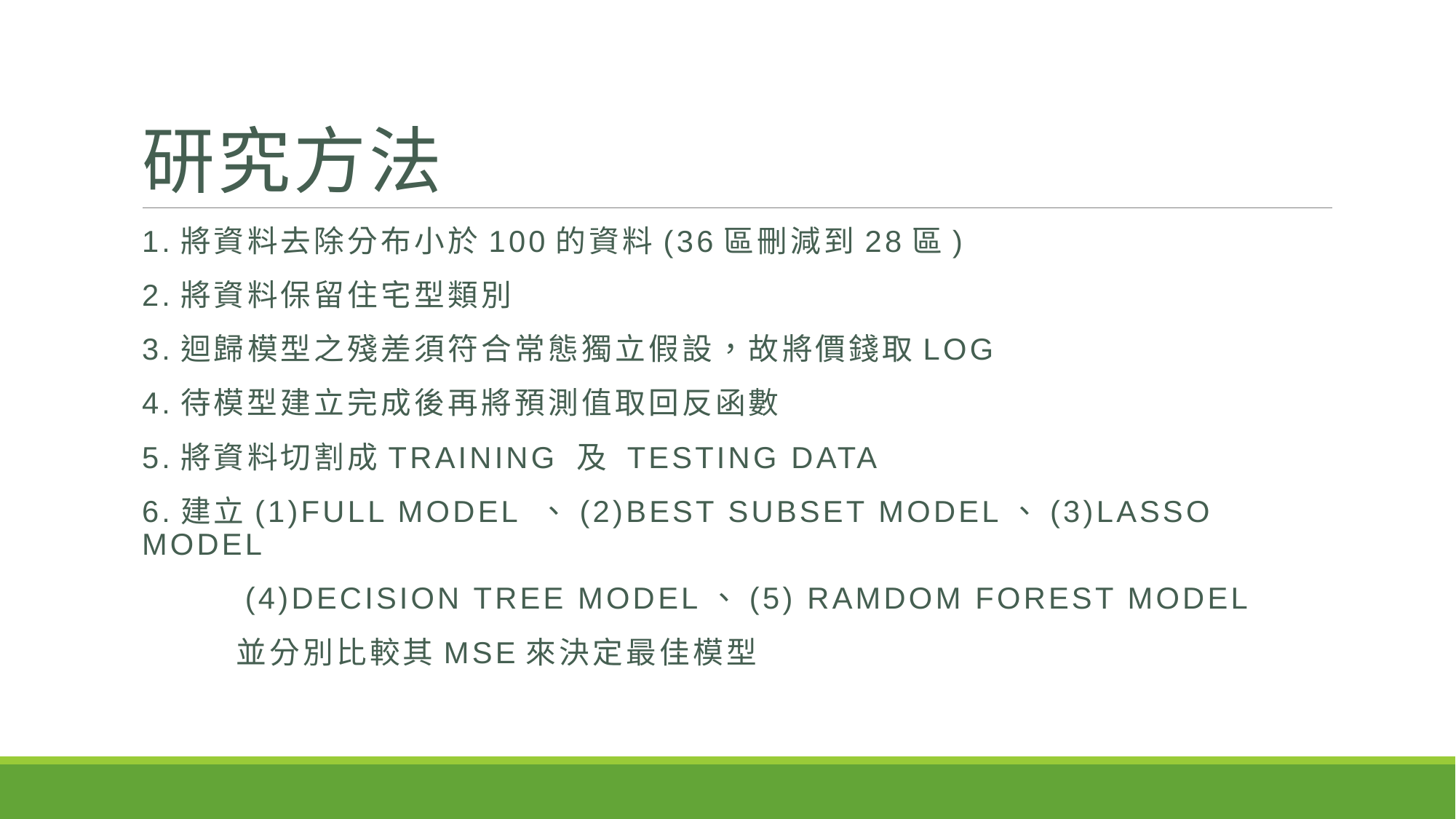

# 研究方法
1.將資料去除分布小於100的資料(36區刪減到28區)
2.將資料保留住宅型類別
3.迴歸模型之殘差須符合常態獨立假設，故將價錢取Log
4.待模型建立完成後再將預測值取回反函數
5.將資料切割成TRAINING 及 TESTING DATA
6.建立(1)FULL MODEL 、(2)BEST SUBSET MODEL、(3)LASSO MODEL
          (4)DECISION TREE MODEL、(5) RAMDOM FOREST MODEL
          並分別比較其MSE來決定最佳模型